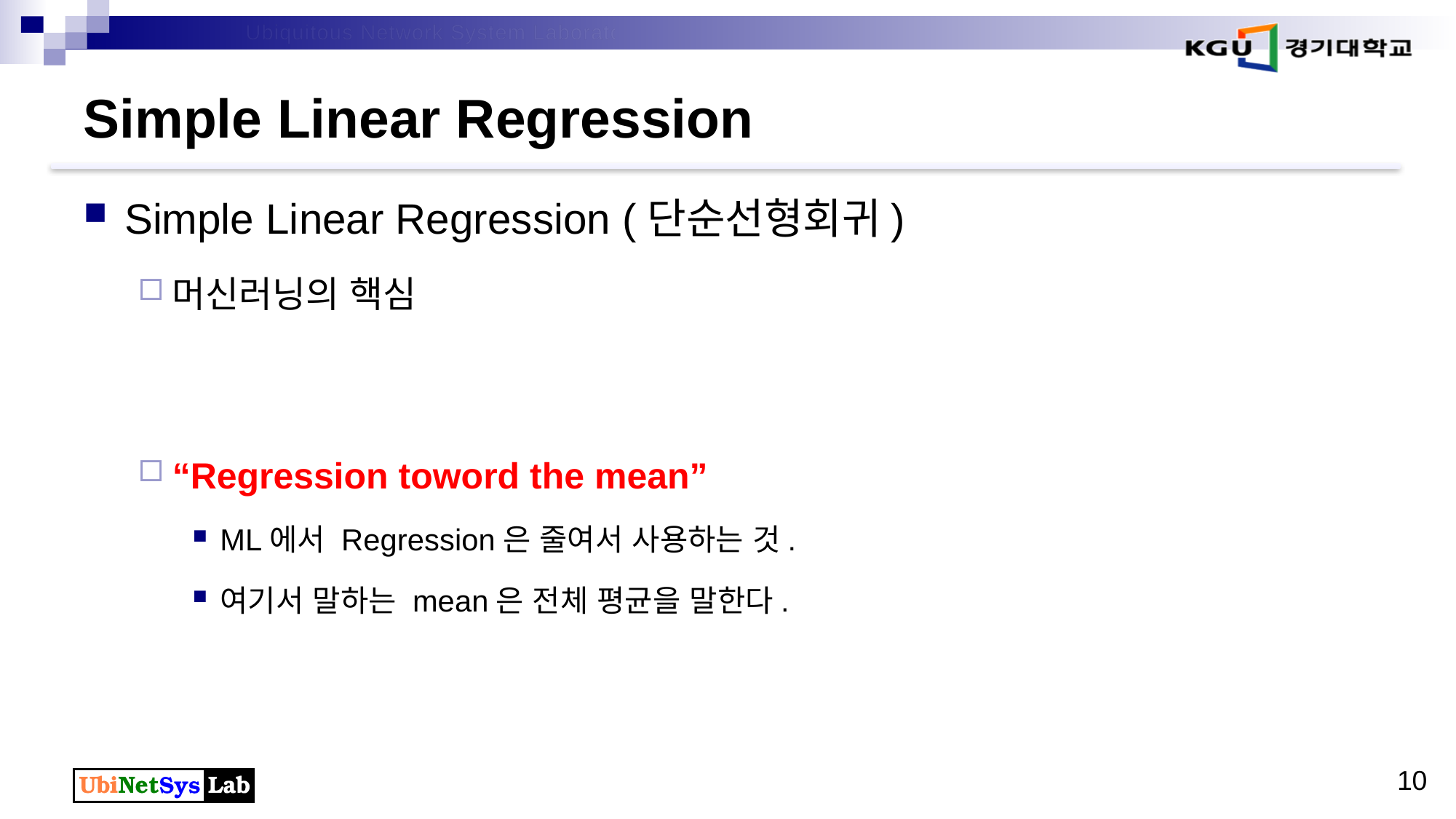

# Simple Linear Regression
Simple Linear Regression (단순선형회귀)
머신러닝의 핵심

“Regression toword the mean”
ML에서 Regression은 줄여서 사용하는 것.
여기서 말하는 mean은 전체 평균을 말한다.
10